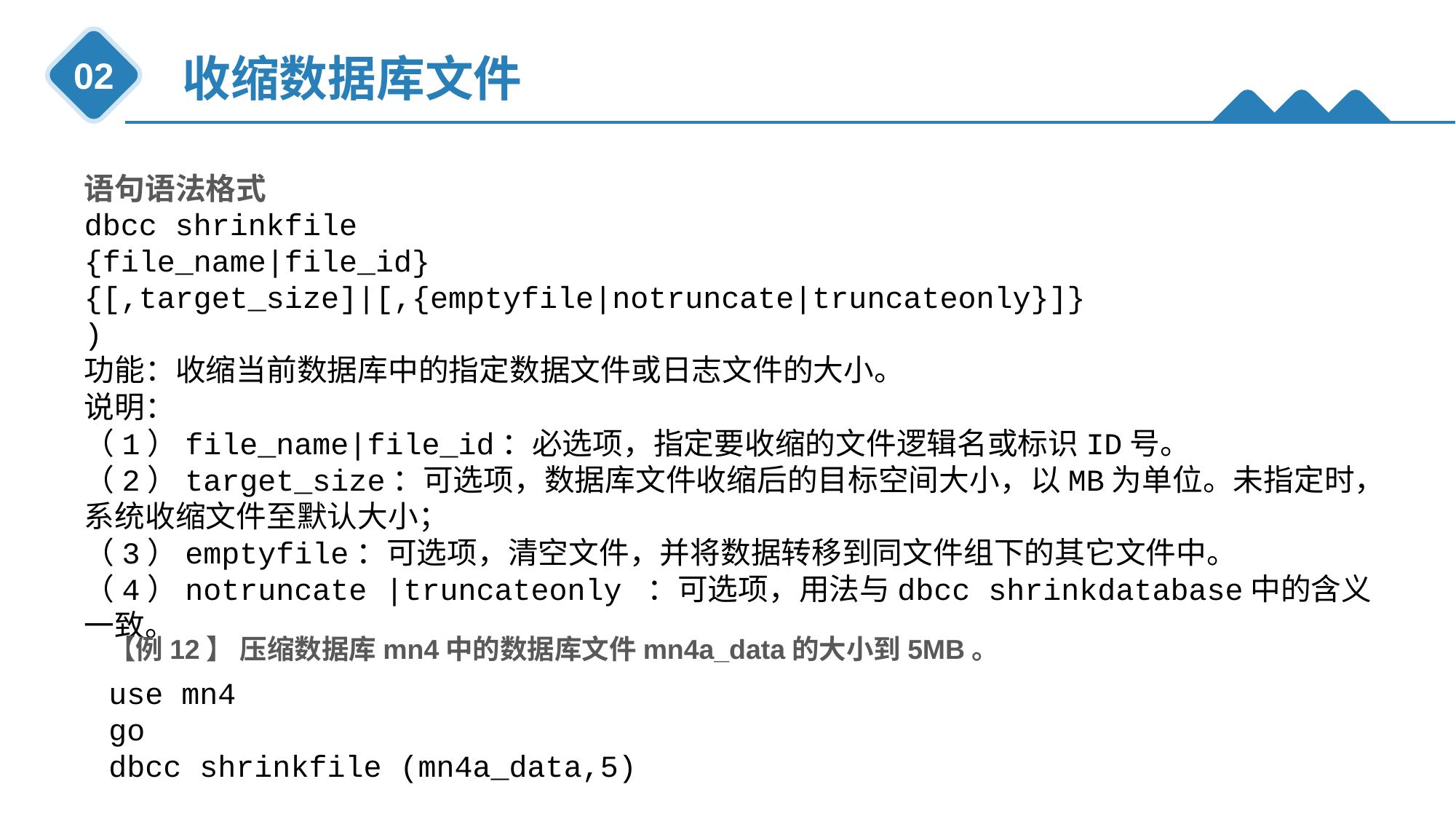

收缩数据库文件
02

语句语法格式
dbcc shrinkfile
{file_name|file_id}
{[,target_size]|[,{emptyfile|notruncate|truncateonly}]}
)
功能：收缩当前数据库中的指定数据文件或日志文件的大小。
说明：
（1）file_name|file_id：必选项，指定要收缩的文件逻辑名或标识ID号。
（2）target_size：可选项，数据库文件收缩后的目标空间大小，以MB为单位。未指定时，系统收缩文件至默认大小；
（3）emptyfile：可选项，清空文件，并将数据转移到同文件组下的其它文件中。
（4）notruncate |truncateonly ：可选项，用法与dbcc shrinkdatabase中的含义一致。
【例12】 压缩数据库mn4中的数据库文件mn4a_data的大小到5MB。
use mn4
go
dbcc shrinkfile (mn4a_data,5)